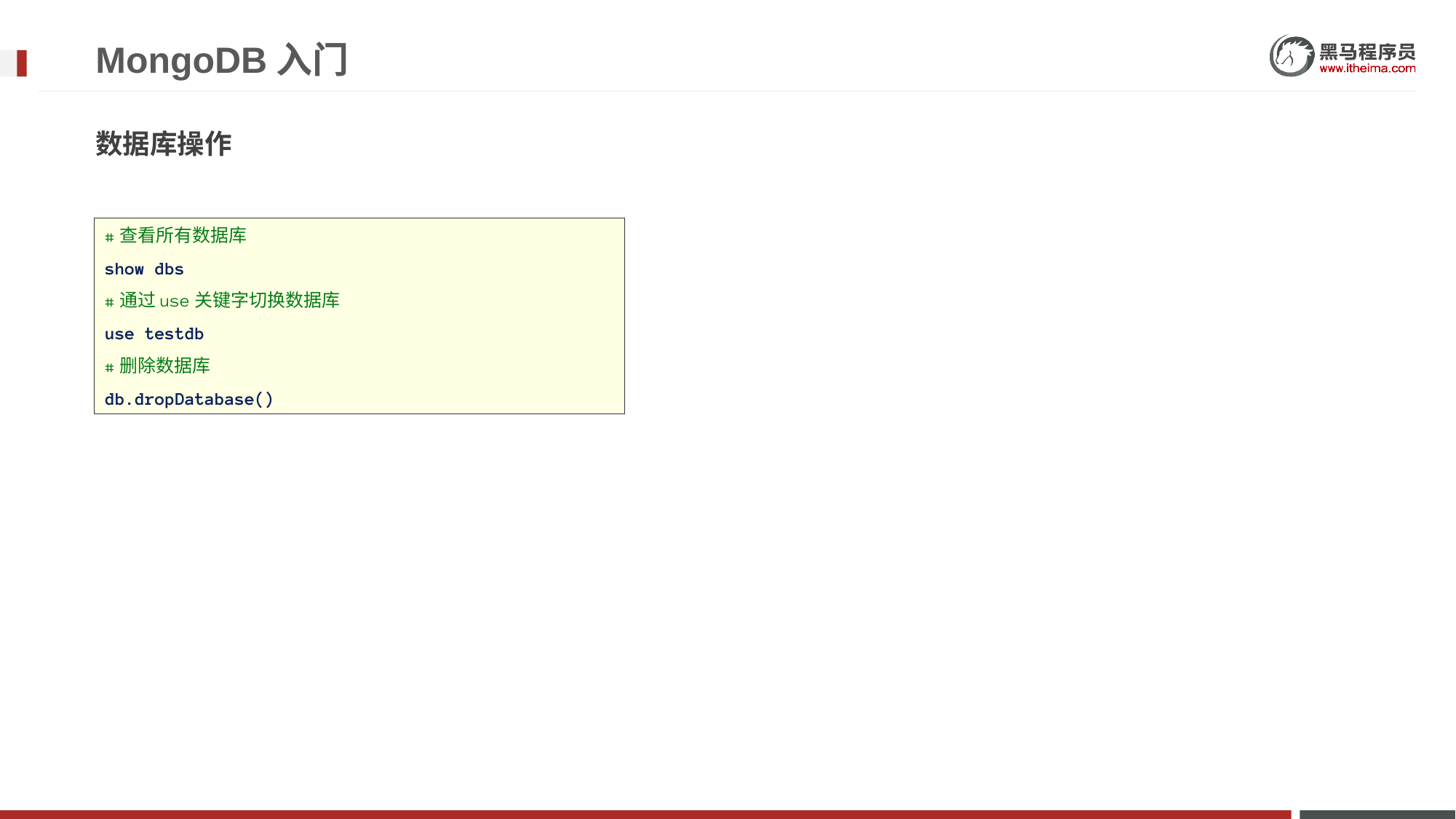

# MongoDB入门
数据库操作
#查看所有数据库
show dbs
#通过use关键字切换数据库
use testdb
#删除数据库
db.dropDatabase()